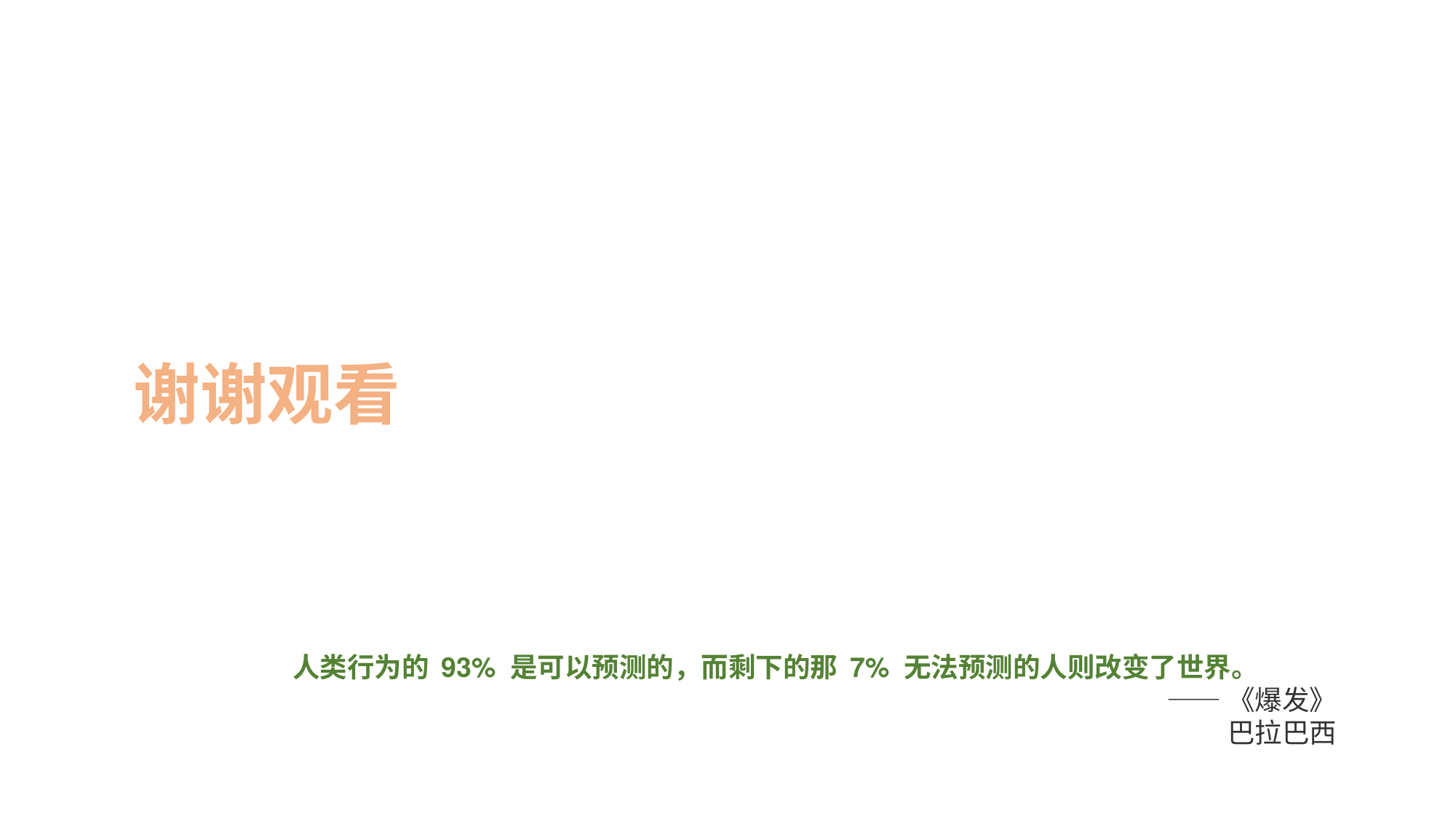

# 谢谢观看
人类行为的 93% 是可以预测的，而剩下的那 7% 无法预测的人则改变了世界。
——《爆发》
巴拉巴西